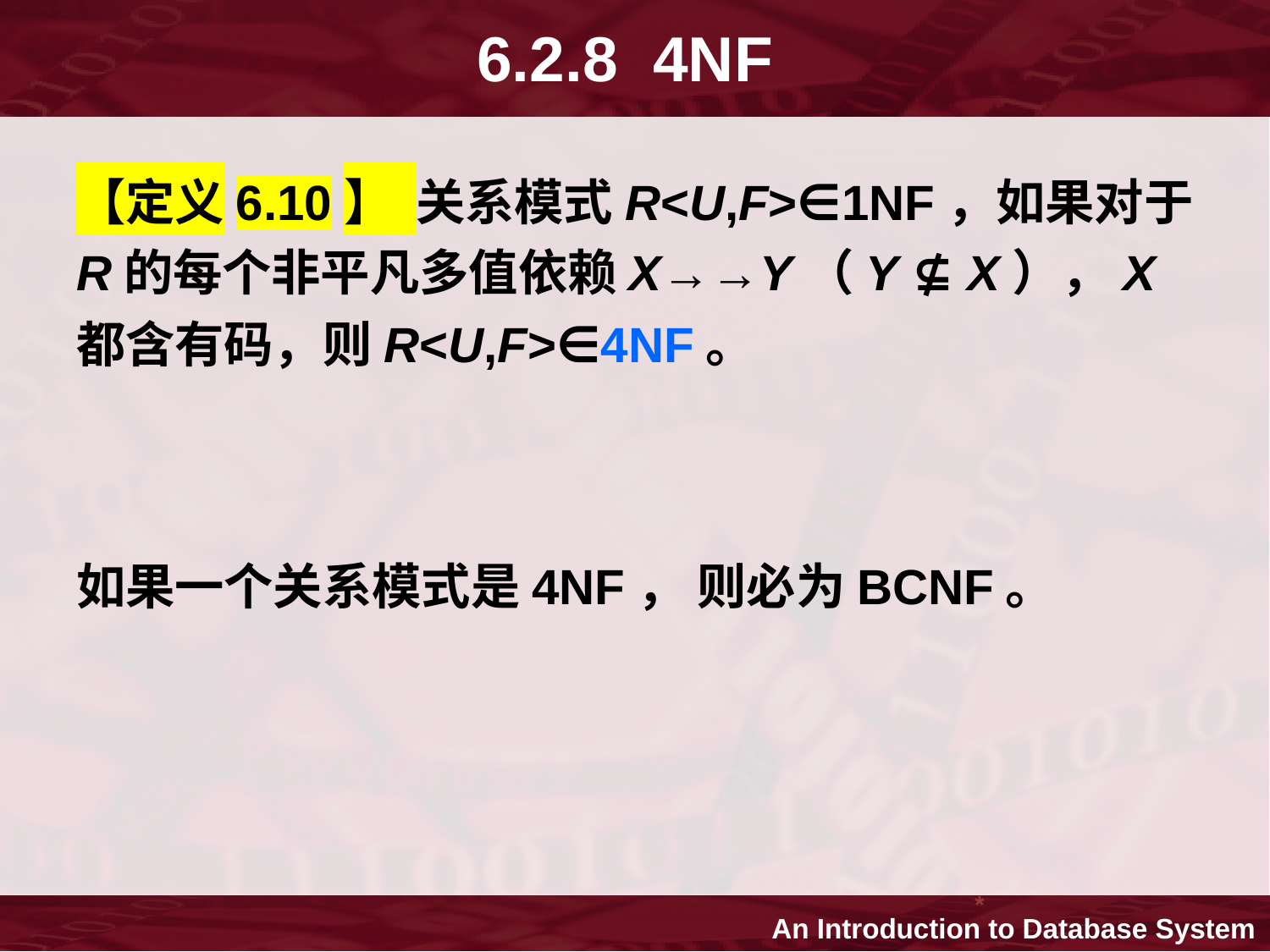

# 6.2.8  4NF
【定义6.10】  关系模式R<U,F>∈1NF，如果对于R的每个非平凡多值依赖X→→Y（Y ⊈ X），X都含有码，则R<U,F>∈4NF。

如果一个关系模式是4NF， 则必为BCNF。

*